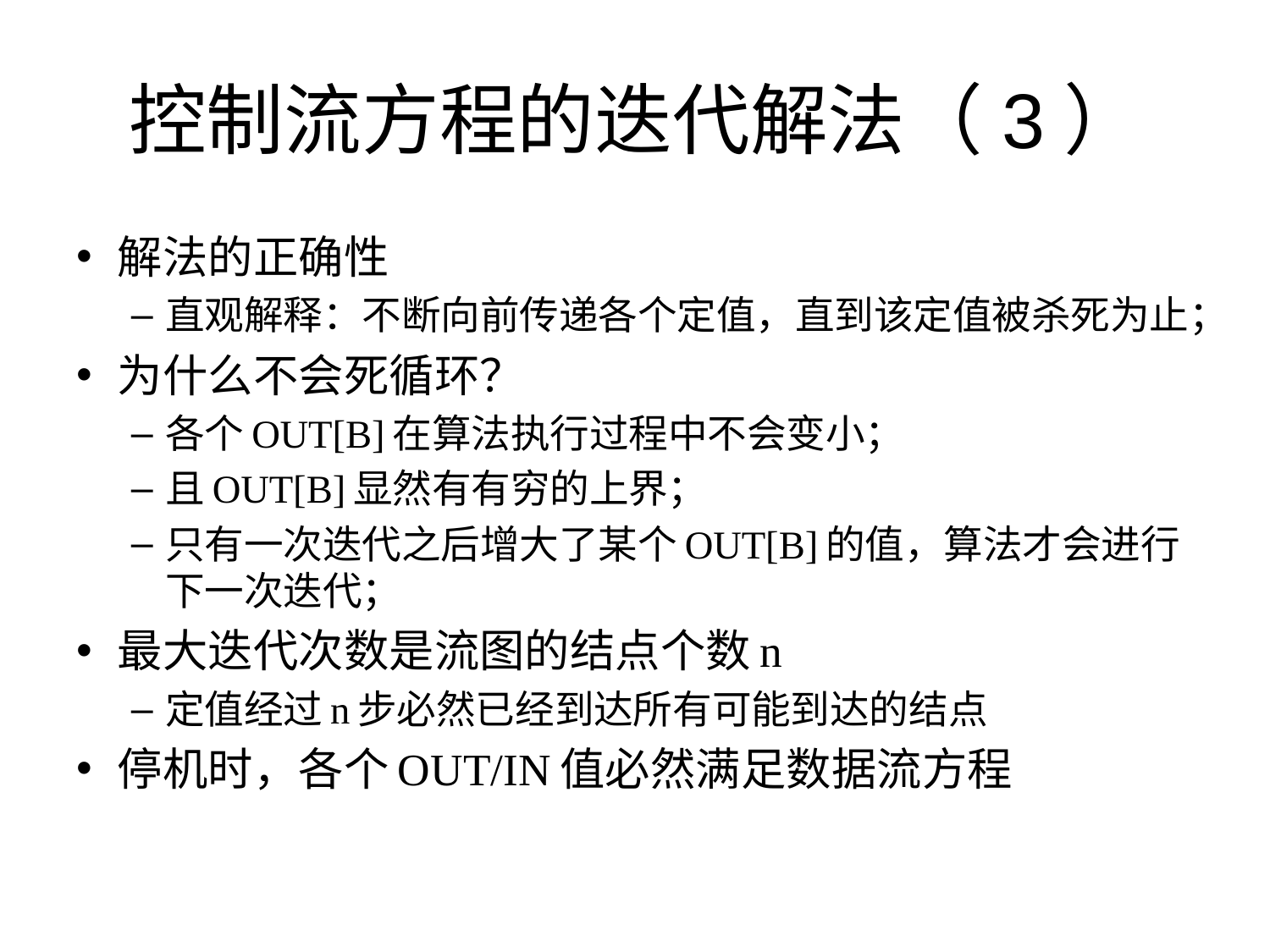

# 控制流方程的迭代解法（3）
解法的正确性
直观解释：不断向前传递各个定值，直到该定值被杀死为止；
为什么不会死循环？
各个OUT[B]在算法执行过程中不会变小；
且OUT[B]显然有有穷的上界；
只有一次迭代之后增大了某个OUT[B]的值，算法才会进行下一次迭代；
最大迭代次数是流图的结点个数n
定值经过n步必然已经到达所有可能到达的结点
停机时，各个OUT/IN值必然满足数据流方程